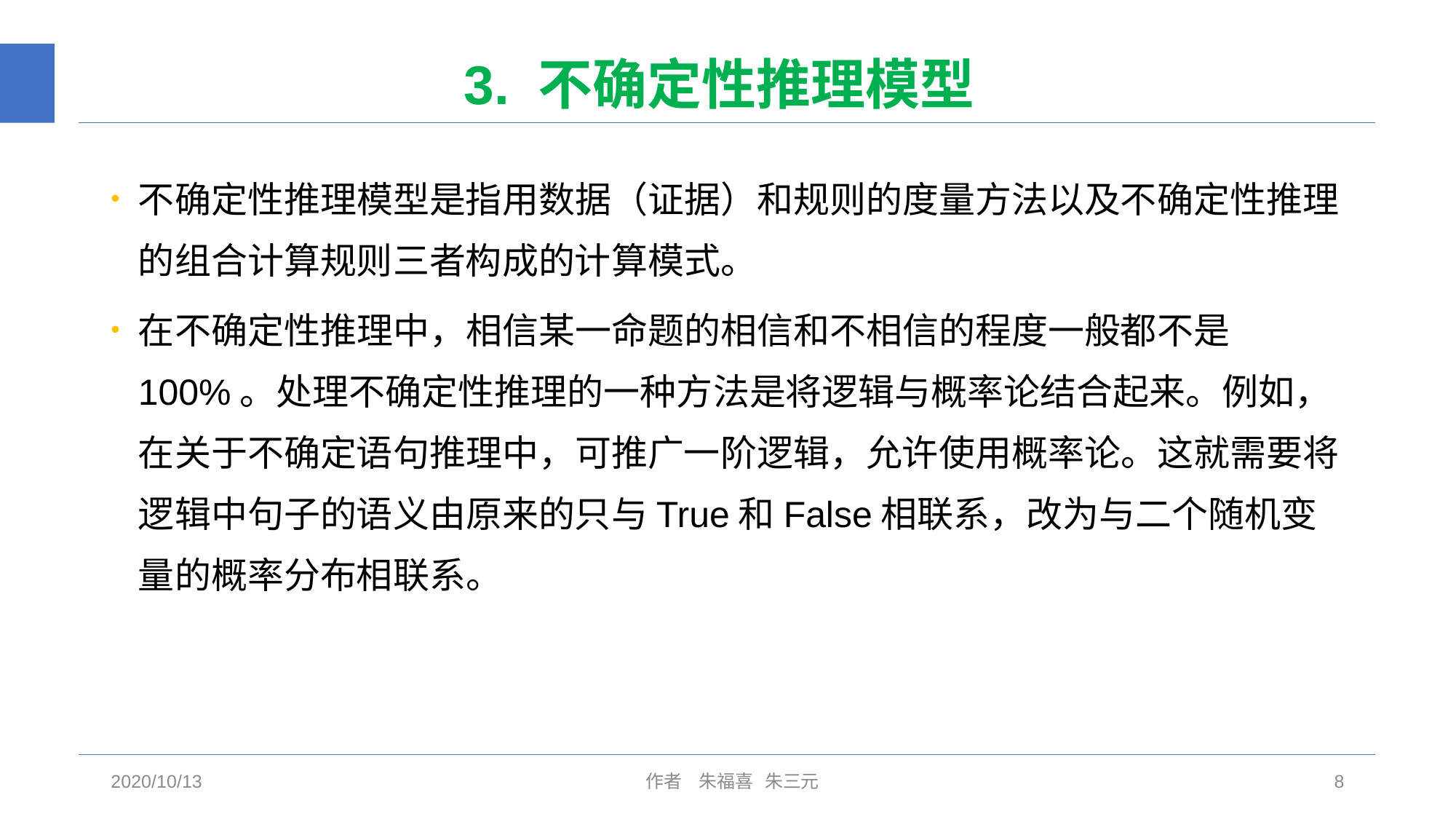

# 3. 不确定性推理模型
不确定性推理模型是指用数据（证据）和规则的度量方法以及不确定性推理的组合计算规则三者构成的计算模式。
在不确定性推理中，相信某一命题的相信和不相信的程度一般都不是100%。处理不确定性推理的一种方法是将逻辑与概率论结合起来。例如，在关于不确定语句推理中，可推广一阶逻辑，允许使用概率论。这就需要将逻辑中句子的语义由原来的只与True和False相联系，改为与二个随机变量的概率分布相联系。
2020/10/13
 作者   朱福喜  朱三元
8